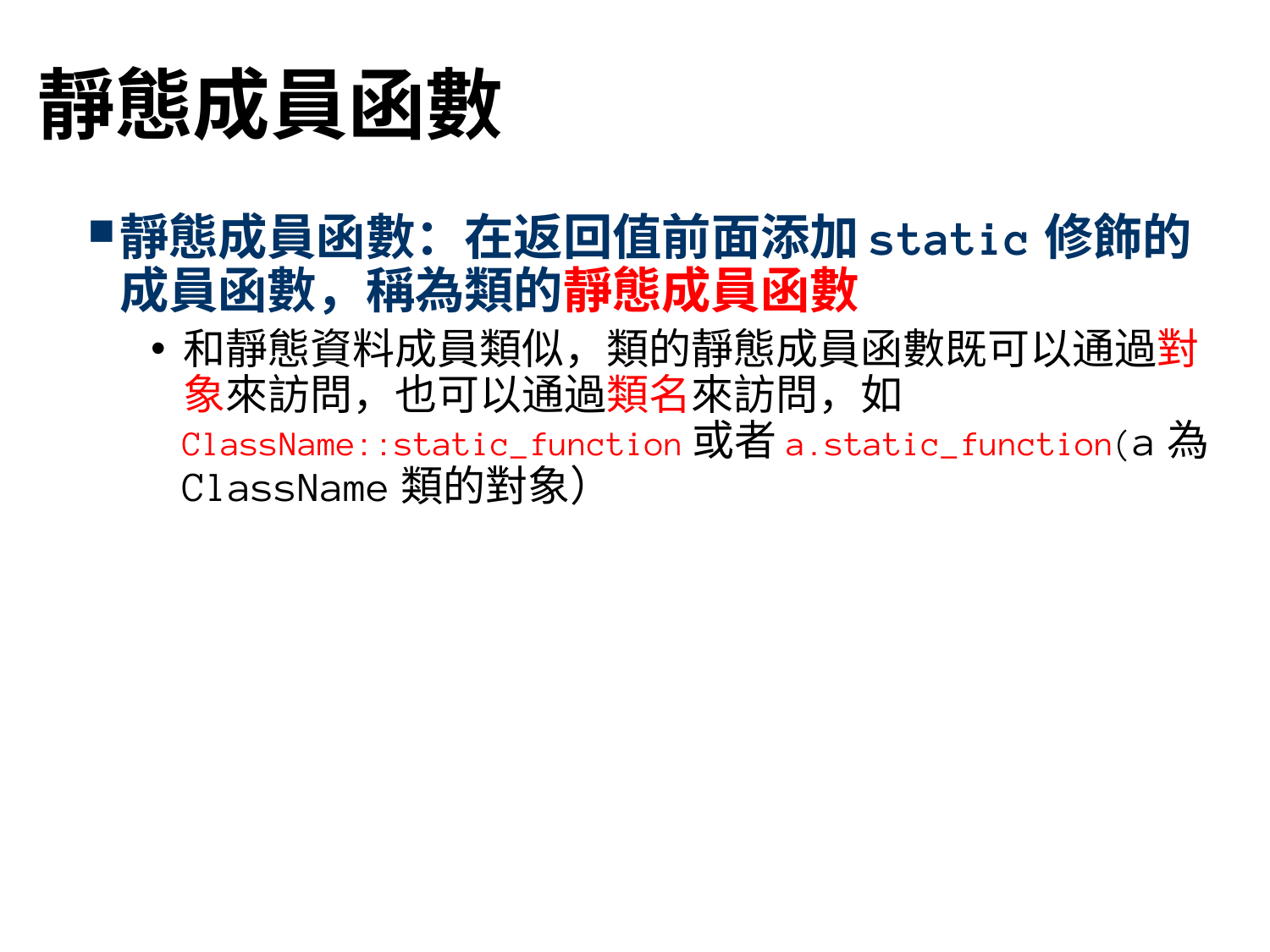

# 靜態成員函數
靜態成員函數：在返回值前面添加static修飾的成員函數，稱為類的靜態成員函數
和靜態資料成員類似，類的靜態成員函數既可以通過對象來訪問，也可以通過類名來訪問，如ClassName::static_function或者a.static_function(a為ClassName類的對象）